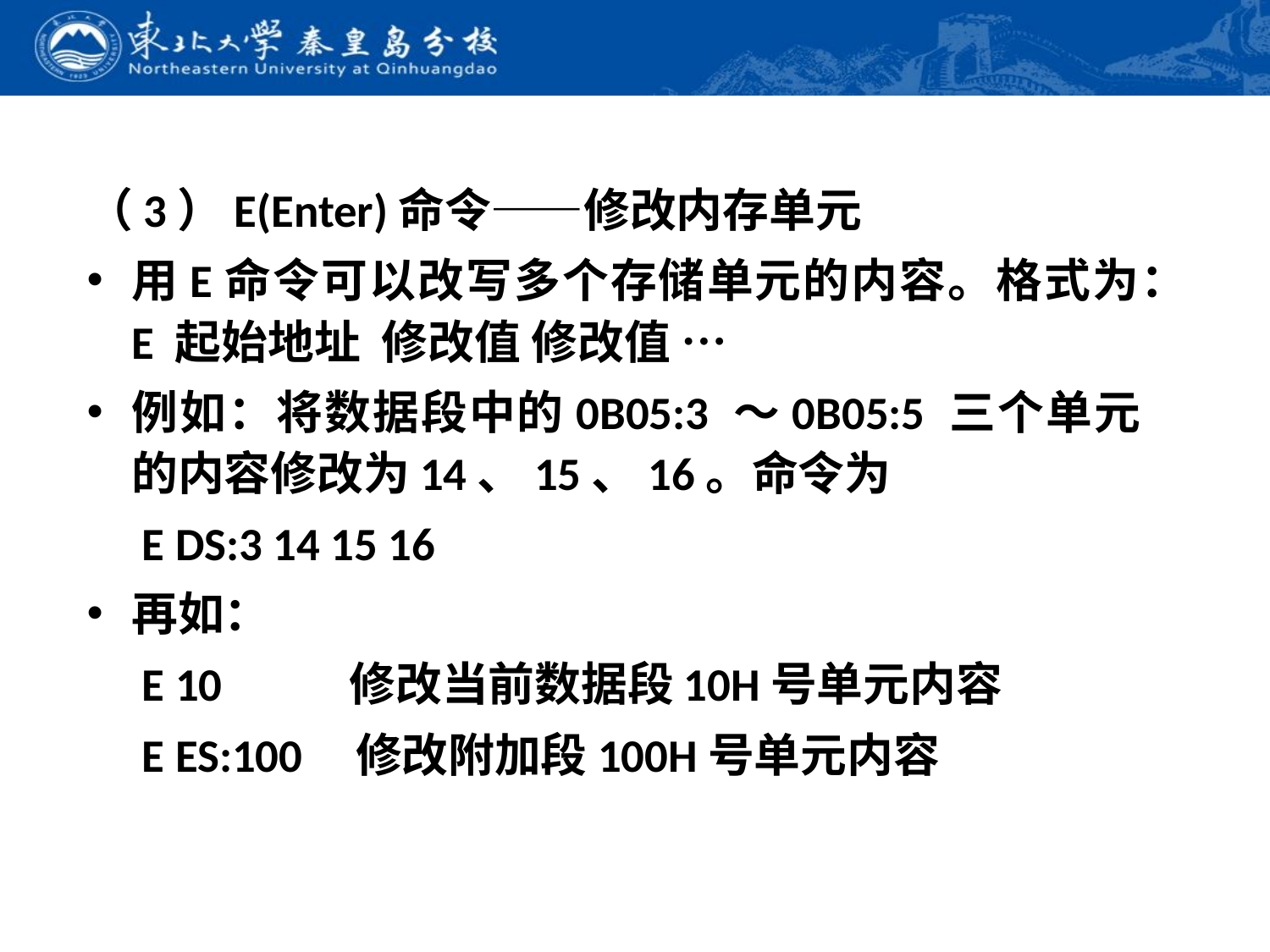

（3）E(Enter)命令——修改内存单元
用E命令可以改写多个存储单元的内容。格式为：E 起始地址  修改值 修改值 …
例如：将数据段中的0B05:3 ～0B05:5 三个单元的内容修改为14、15、16。命令为
	 E DS:3 14 15 16
再如：
	 E 10           修改当前数据段10H号单元内容
	 E ES:100    修改附加段100H号单元内容